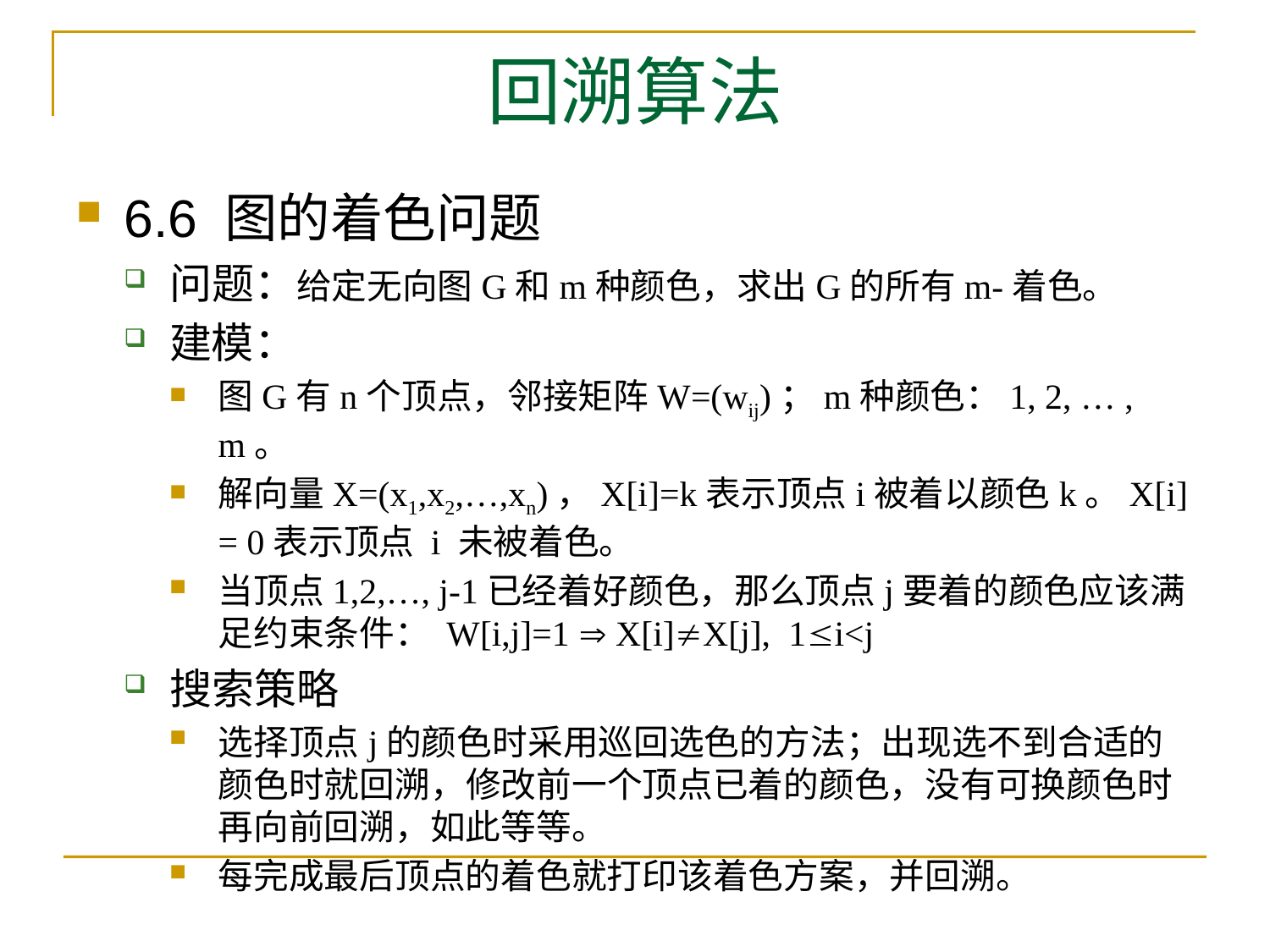

# 回溯算法
6.6 图的着色问题
问题：给定无向图G和m种颜色，求出G的所有m-着色。
建模：
图G有n个顶点，邻接矩阵W=(wij)；m种颜色：1, 2, … , m。
解向量X=(x1,x2,…,xn)，X[i]=k表示顶点i被着以颜色k。X[i] = 0表示顶点 i 未被着色。
当顶点1,2,…, j-1已经着好颜色，那么顶点j要着的颜色应该满足约束条件： W[i,j]=1 ⇒ X[i]≠X[j],  1≤i<j
搜索策略
选择顶点j的颜色时采用巡回选色的方法；出现选不到合适的颜色时就回溯，修改前一个顶点已着的颜色，没有可换颜色时再向前回溯，如此等等。
每完成最后顶点的着色就打印该着色方案，并回溯。